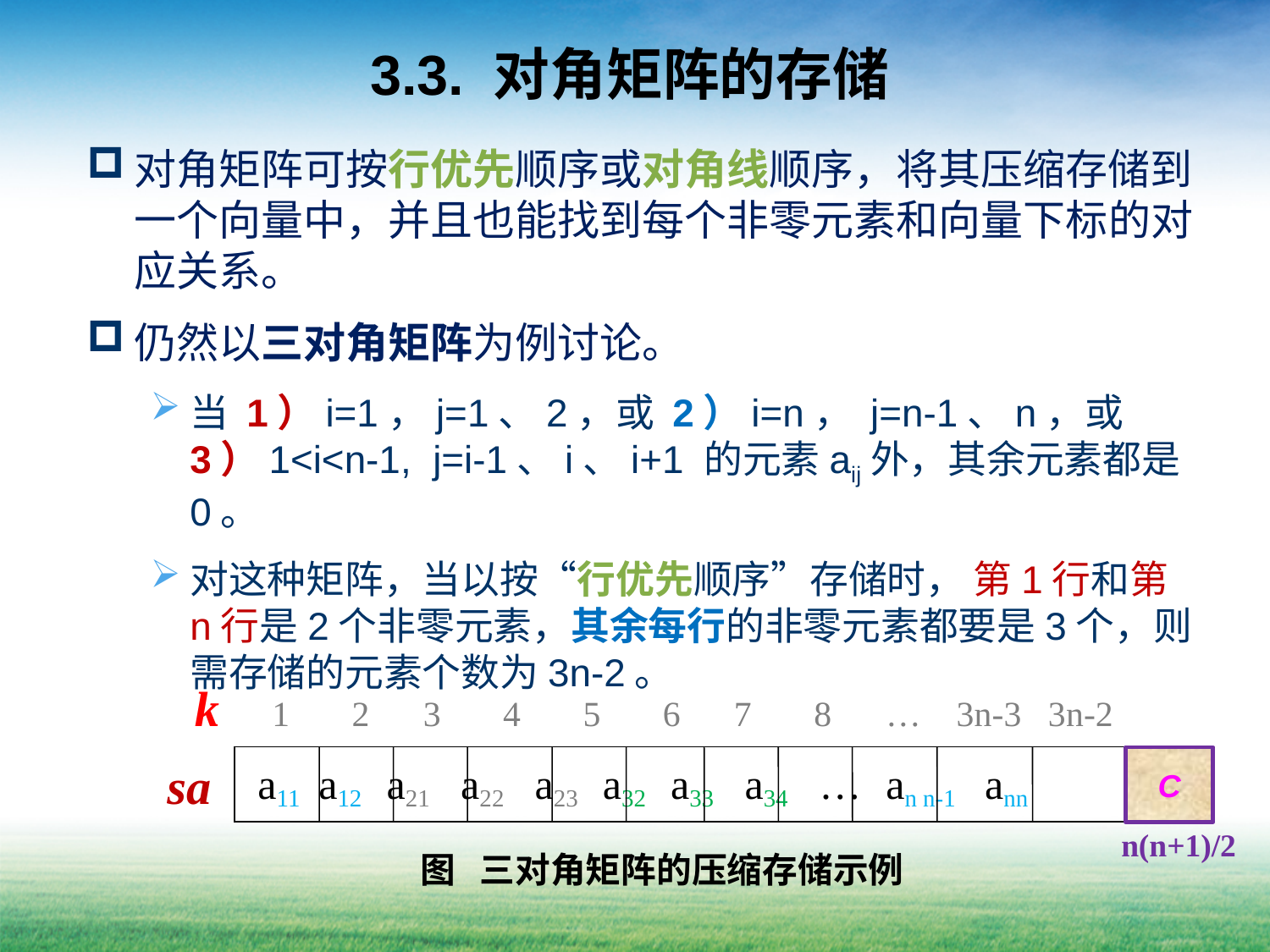

# 3.3. 对角矩阵的存储
对角矩阵可按行优先顺序或对角线顺序，将其压缩存储到一个向量中，并且也能找到每个非零元素和向量下标的对应关系。
仍然以三对角矩阵为例讨论。
当 1）i=1，j=1、2，或 2）i=n， j=n-1、n，或 3）1<i<n-1,  j=i-1、i、i+1 的元素aij外，其余元素都是0。
对这种矩阵，当以按“行优先顺序”存储时， 第1行和第n行是2个非零元素，其余每行的非零元素都要是3个，则需存储的元素个数为3n-2。
k     1       2      3       4       5       6      7       8      …    3n-3   3n-2
 a11   a12    a21     a22     a23    a32    a33     a34     …    an n-1    ann

sa
图   三对角矩阵的压缩存储示例
C
n(n+1)/2